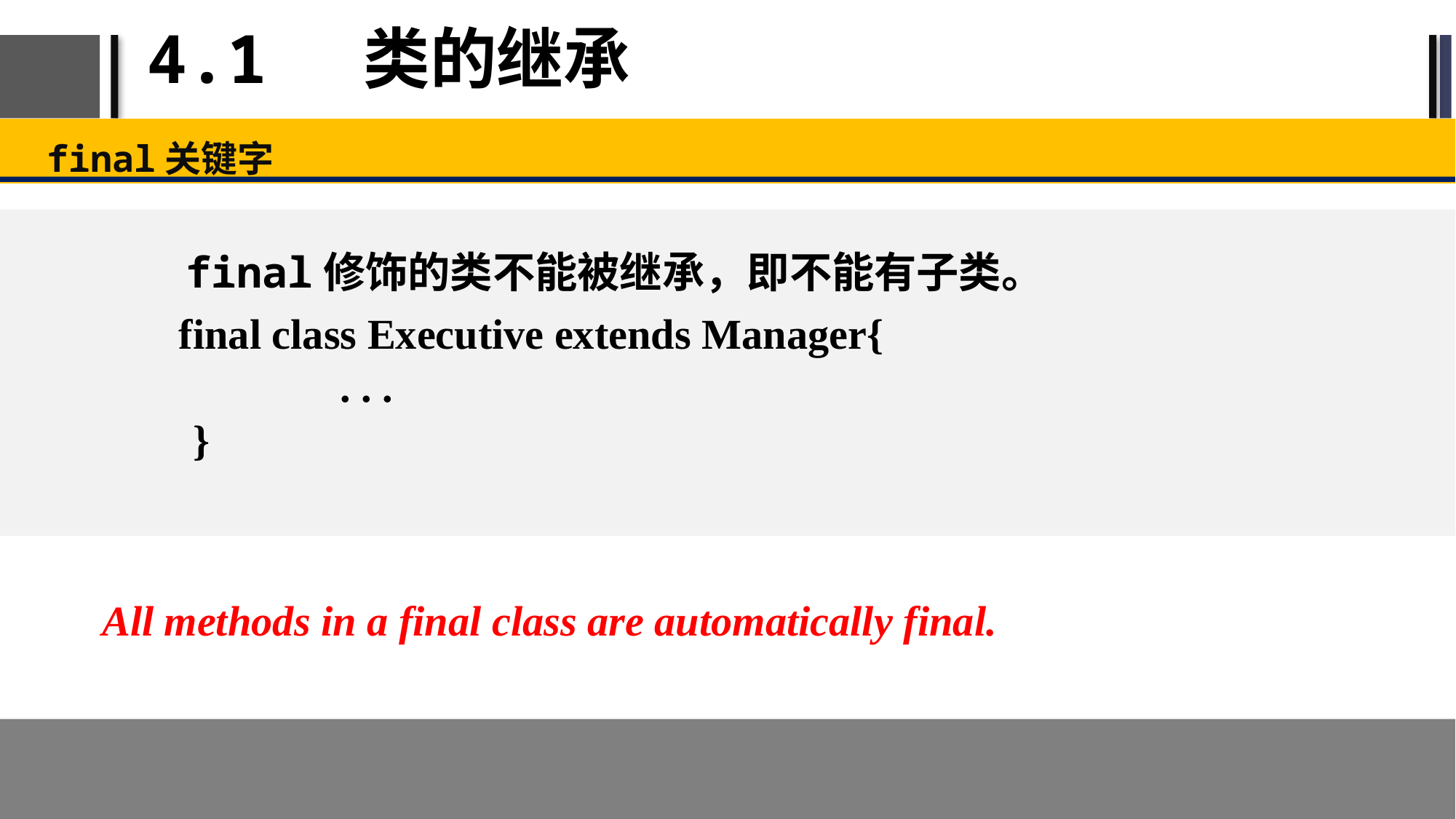

# 4.1  类的继承

final关键字

    final修饰的类不能被继承，即不能有子类。
         final class Executive extends Manager{
		 . . .
}
All methods in a final class are automatically final.